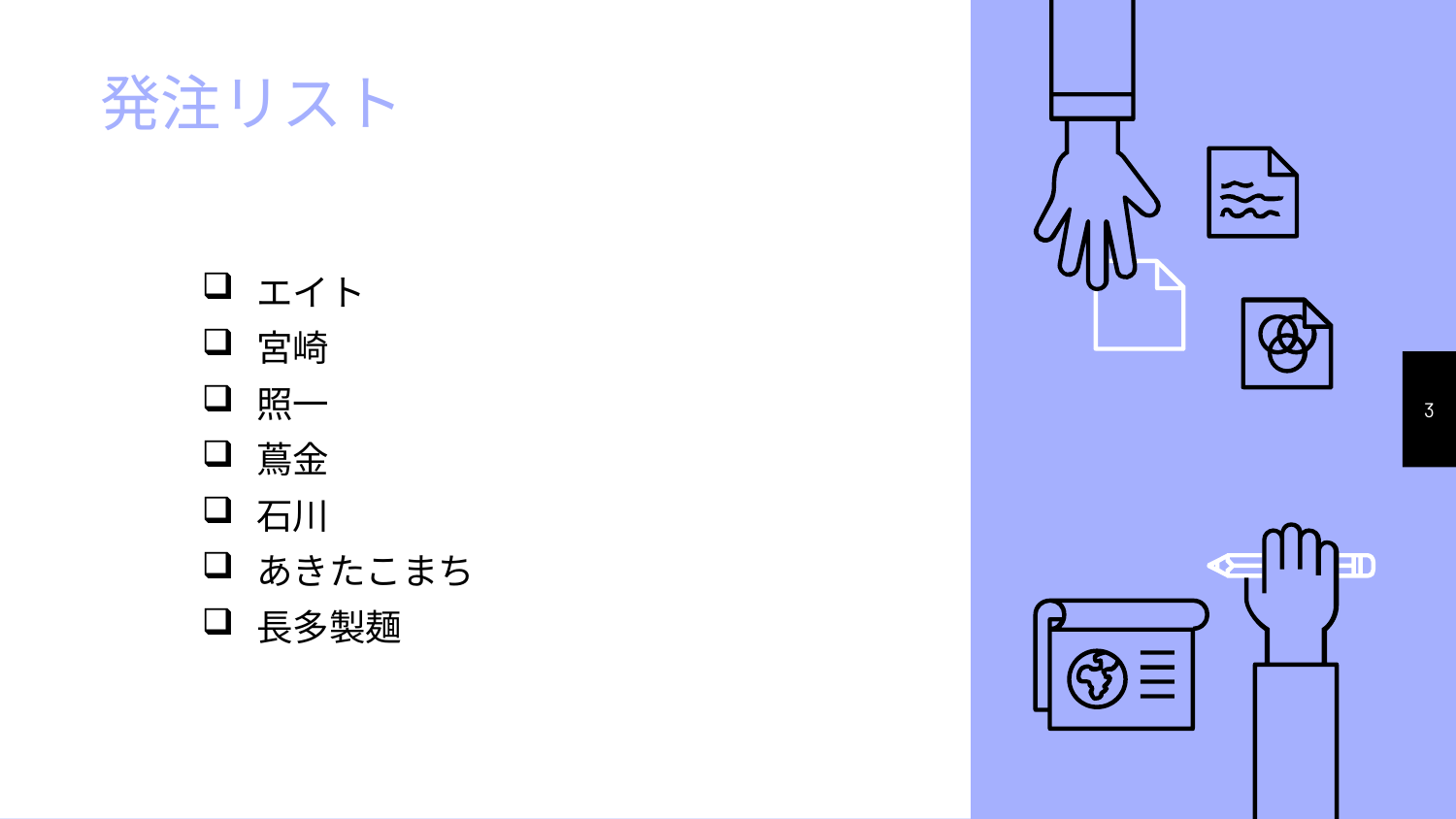

# 発注リスト
エイト
宮崎
照一
蔦金
石川
あきたこまち
長多製麺

3